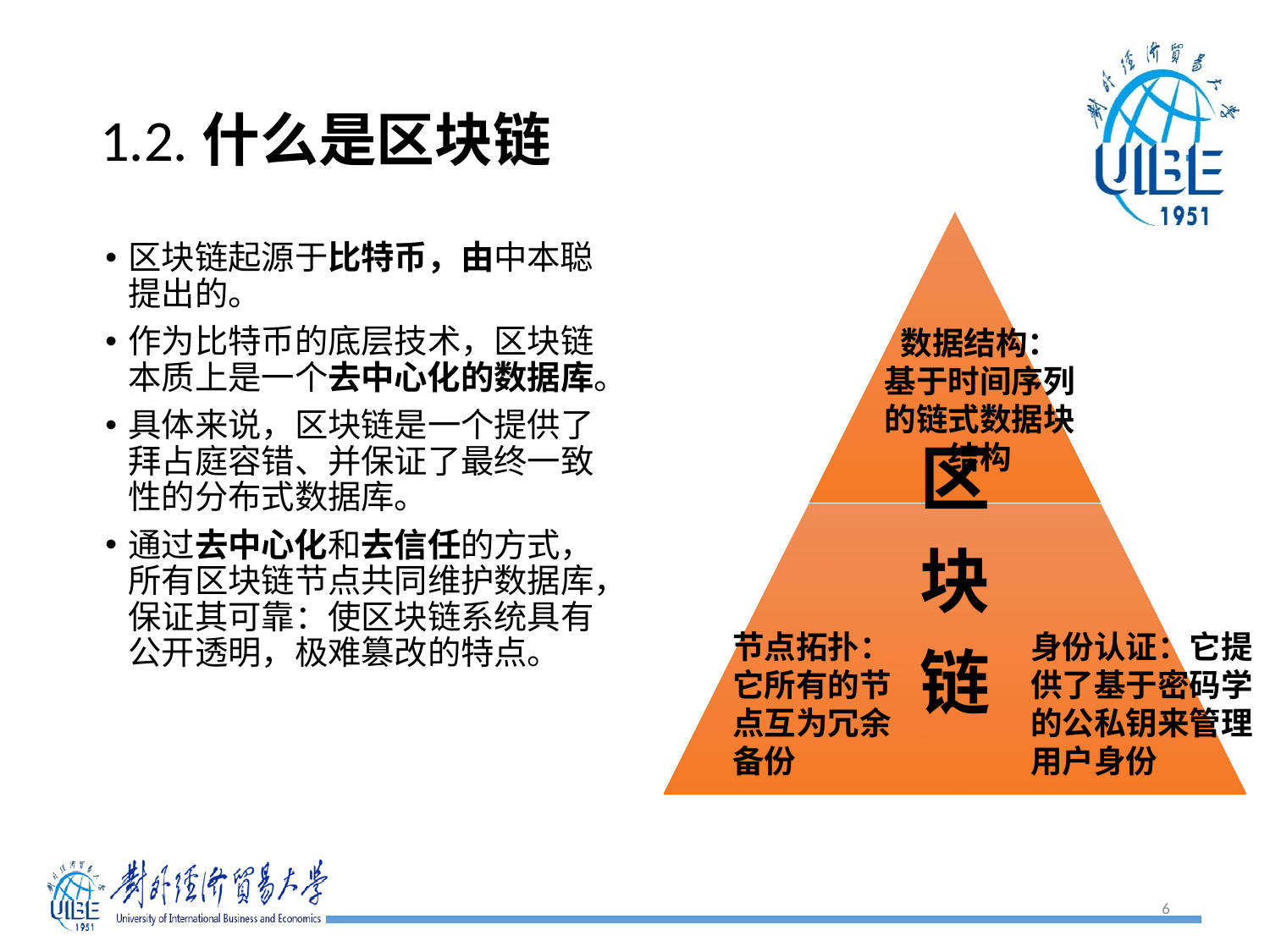

# 1.2.什么是区块链
区块链
区块链起源于比特币，由中本聪提出的。
作为比特币的底层技术，区块链本质上是一个去中心化的数据库。
具体来说，区块链是一个提供了拜占庭容错、并保证了最终一致性的分布式数据库。
通过去中心化和去信任的方式，所有区块链节点共同维护数据库，保证其可靠：使区块链系统具有公开透明，极难篡改的特点。

数据结构：
基于时间序列的链式数据块结构
节点拓扑：它所有的节点互为冗余备份

身份认证：它提供了基于密码学的公私钥来管理用户身份

6